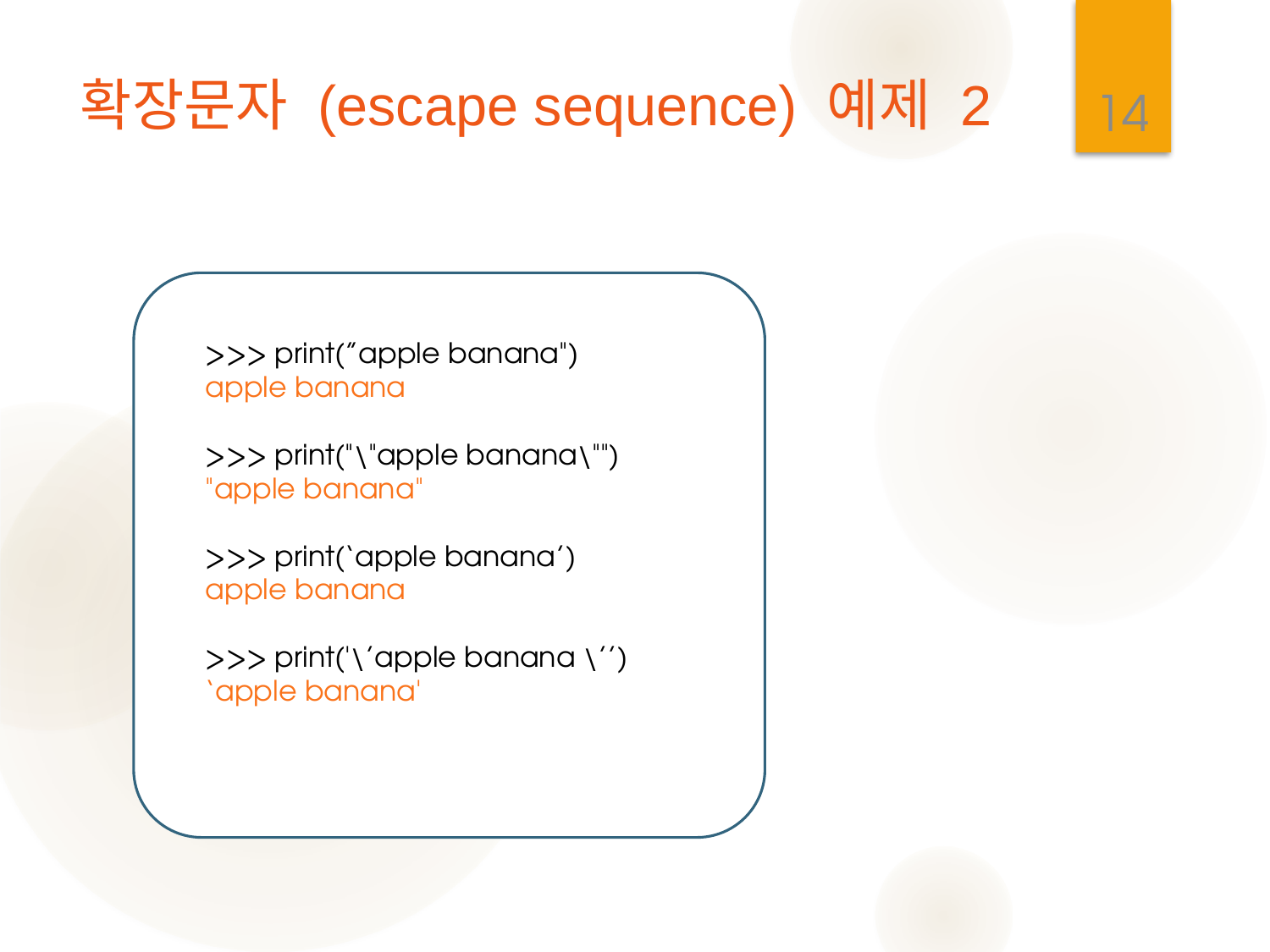

14
# 확장문자 (escape sequence) 예제 2

>>> print(”apple banana")
apple banana

>>> print("\"apple banana\"")
"apple banana"

>>> print(‘apple banana’)
apple banana

>>> print('\’apple banana \’’)
‘apple banana'